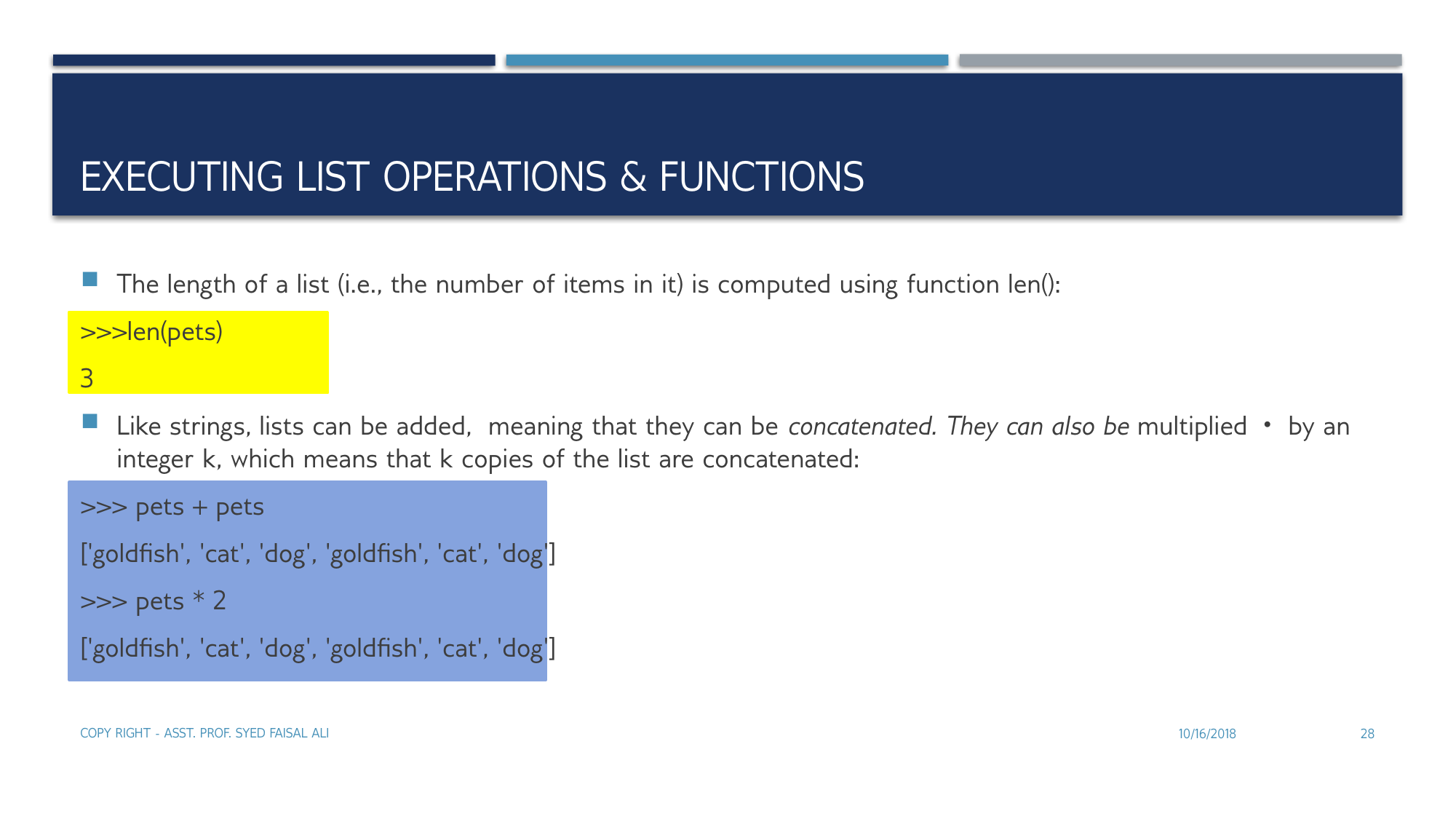

# Executing list operations & Functions
The length of a list (i.e., the number of items in it) is computed using function len():
>>>len(pets)
3
Like strings, lists can be added,  meaning that they can be concatenated. They can also be multiplied・by an integer k, which means that k copies of the list are concatenated:
>>> pets + pets
['goldfish', 'cat', 'dog', 'goldfish', 'cat', 'dog']
>>> pets * 2
['goldfish', 'cat', 'dog', 'goldfish', 'cat', 'dog']

Copy Right - Asst. Prof. Syed Faisal Ali
10/16/2018
28